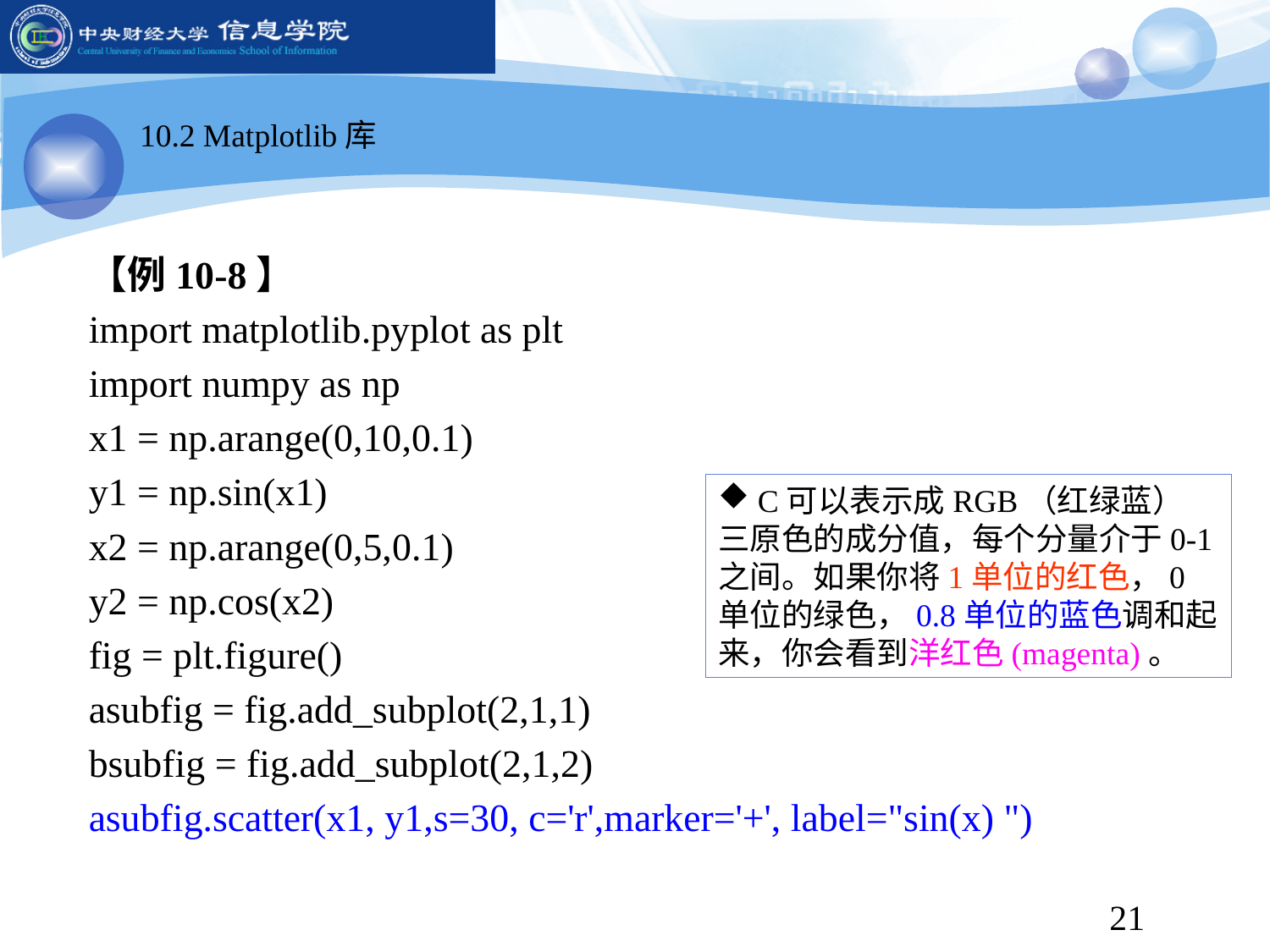

10.2 Matplotlib库
【例10-8】
import matplotlib.pyplot as plt
import numpy as np
x1 = np.arange(0,10,0.1)
y1 = np.sin(x1)
x2 = np.arange(0,5,0.1)
y2 = np.cos(x2)
fig = plt.figure()
asubfig = fig.add_subplot(2,1,1)
bsubfig = fig.add_subplot(2,1,2)
asubfig.scatter(x1, y1,s=30, c='r',marker='+', label="sin(x) ")
C可以表示成RGB（红绿蓝）
三原色的成分值，每个分量介于0-1之间。如果你将1单位的红色，0单位的绿色，0.8单位的蓝色调和起来，你会看到洋红色(magenta)。